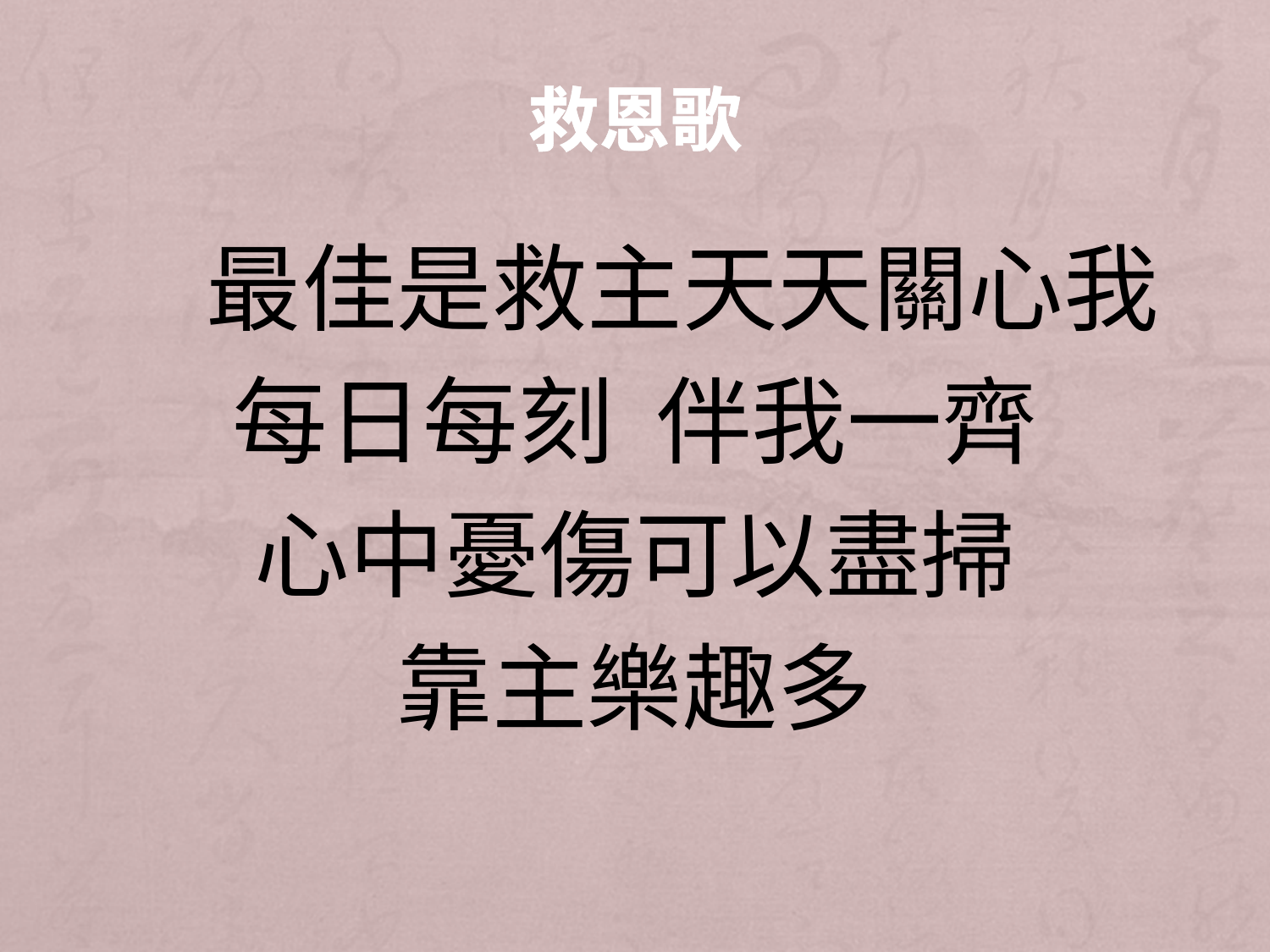

# 救恩歌
　最佳是救主天天關心我
每日每刻  伴我一齊
心中憂傷可以盡掃
靠主樂趣多